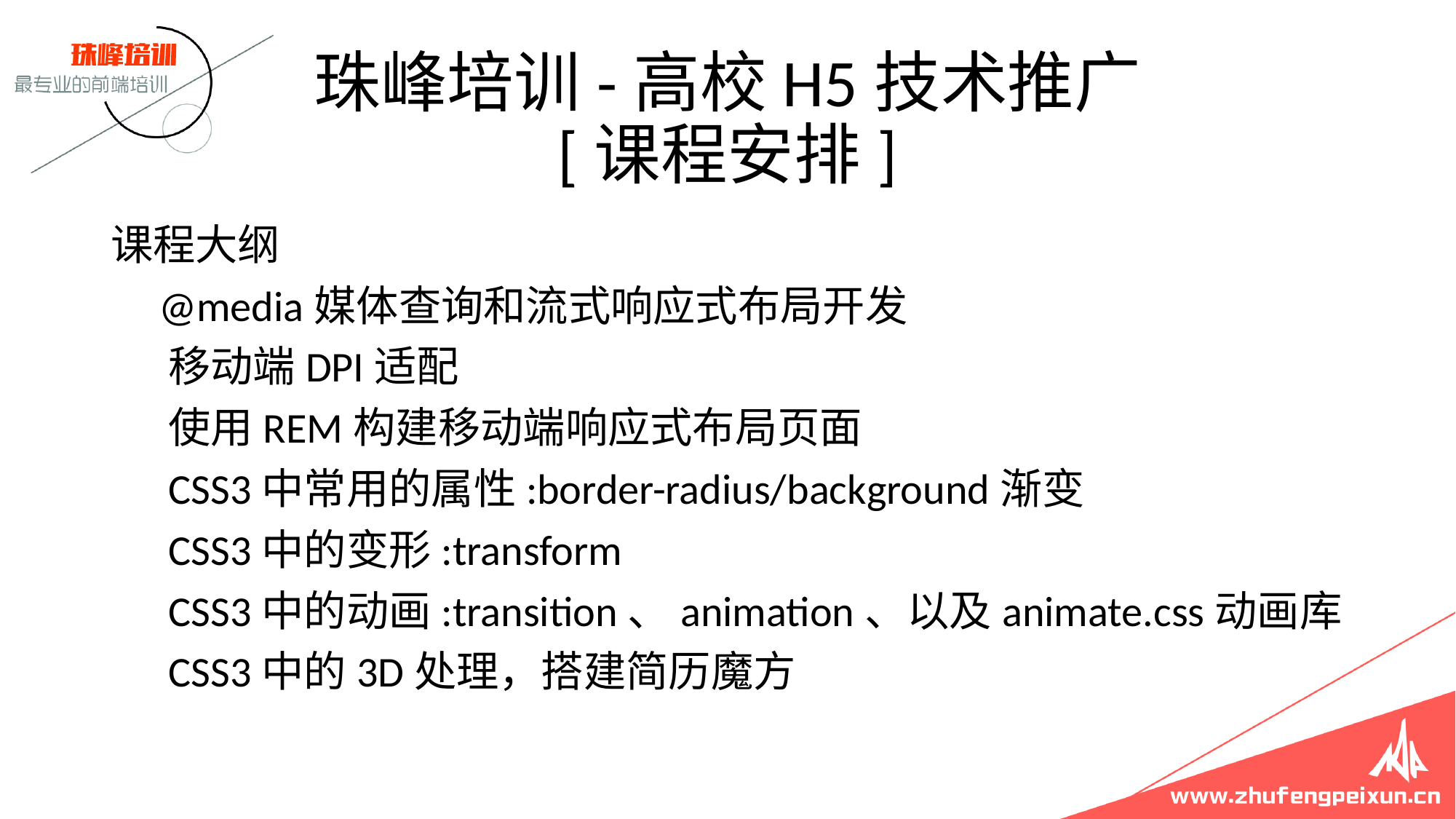

# 珠峰培训-高校H5技术推广 [课程安排]
课程大纲
     @media媒体查询和流式响应式布局开发
     移动端DPI适配
     使用REM构建移动端响应式布局页面
      CSS3中常用的属性:border-radius/background渐变
      CSS3中的变形:transform
      CSS3中的动画:transition、animation、以及animate.css动画库
      CSS3中的3D处理，搭建简历魔方